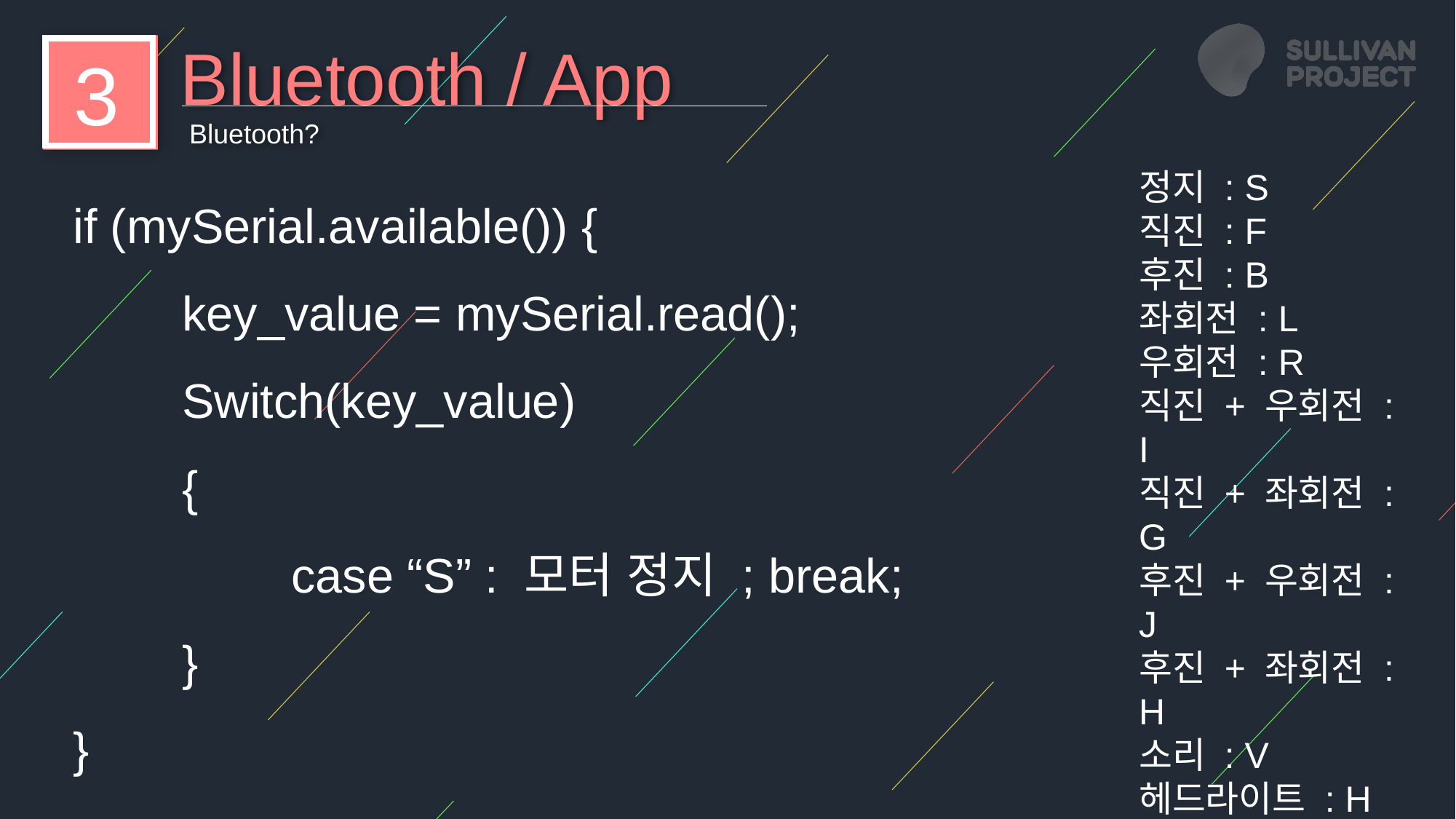

Bluetooth / App

3
Bluetooth?
정지 : S
직진 : F
후진 : B
좌회전 : L
우회전 : R
직진 + 우회전 : I
직진 + 좌회전 : G
후진 + 우회전 : J
후진 + 좌회전 : H
소리 : V
헤드라이트 : H
백라이트 : U
비상등 : X

if (mySerial.available()) {
	key_value = mySerial.read();
	Switch(key_value)
	{
		case “S” : 모터 정지 ; break;
	}
}